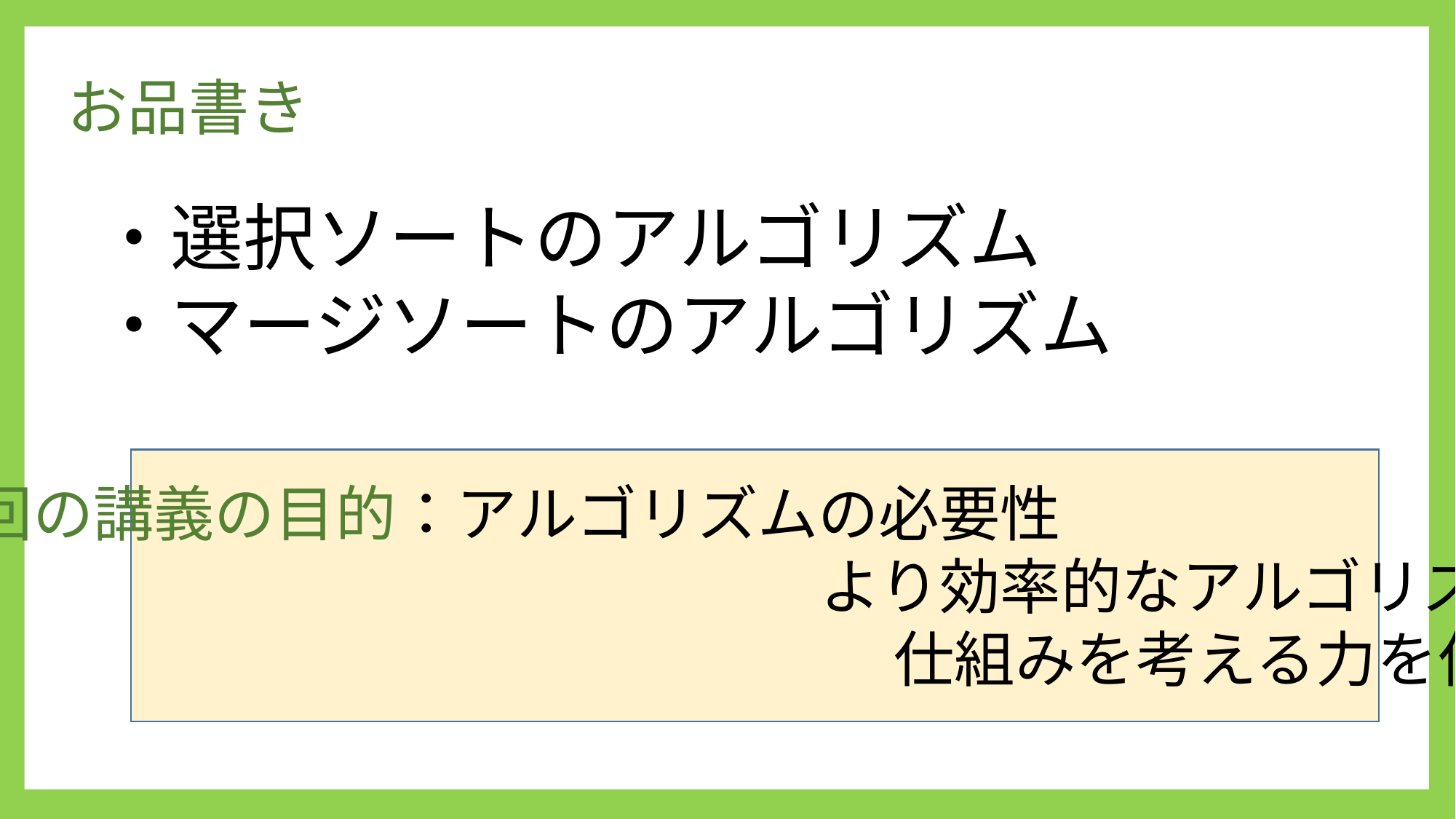

お品書き
・選択ソートのアルゴリズム
・マージソートのアルゴリズム

今回の講義の目的：アルゴリズムの必要性
　　　　　　　　　　　　　　　より効率的なアルゴリズムの
									仕組みを考える力を付ける